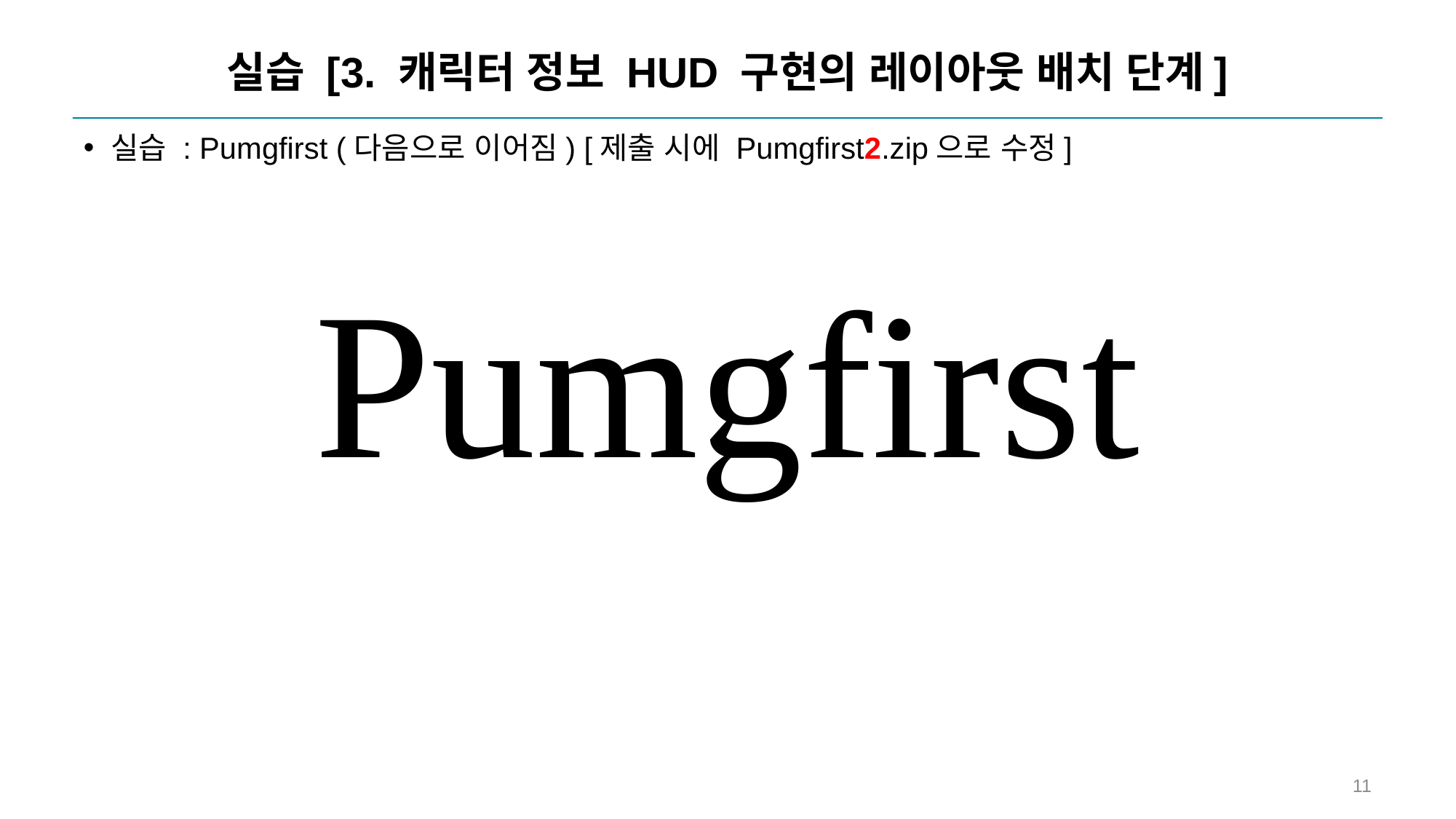

# 실습 [3. 캐릭터 정보 HUD 구현의 레이아웃 배치 단계]
실습 : Pumgfirst (다음으로 이어짐) [제출 시에 Pumgfirst2.zip으로 수정]

Pumgfirst
11